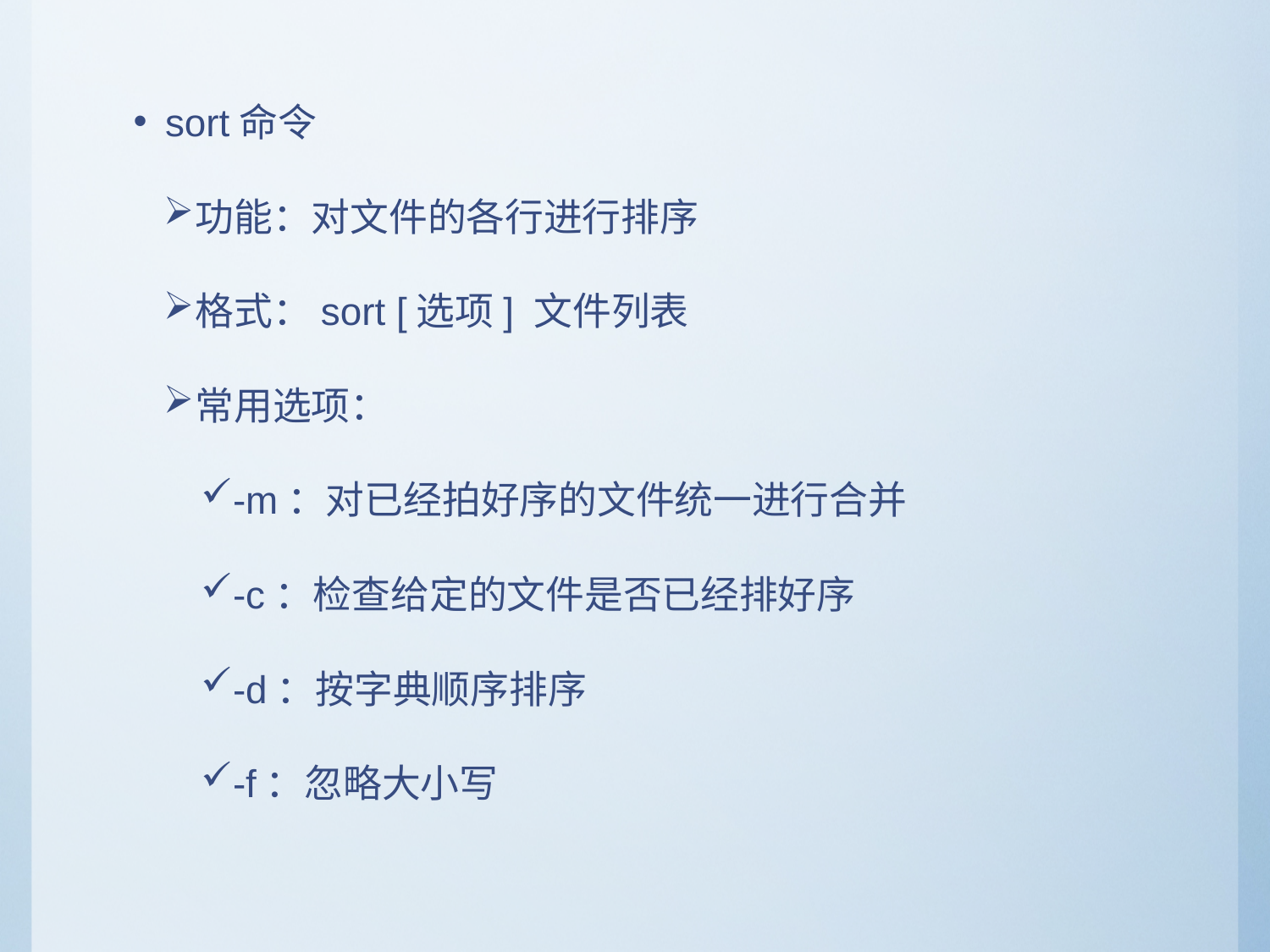

sort命令
功能：对文件的各行进行排序
格式：sort [选项] 文件列表
常用选项：
-m：对已经拍好序的文件统一进行合并
-c：检查给定的文件是否已经排好序
-d：按字典顺序排序
-f：忽略大小写